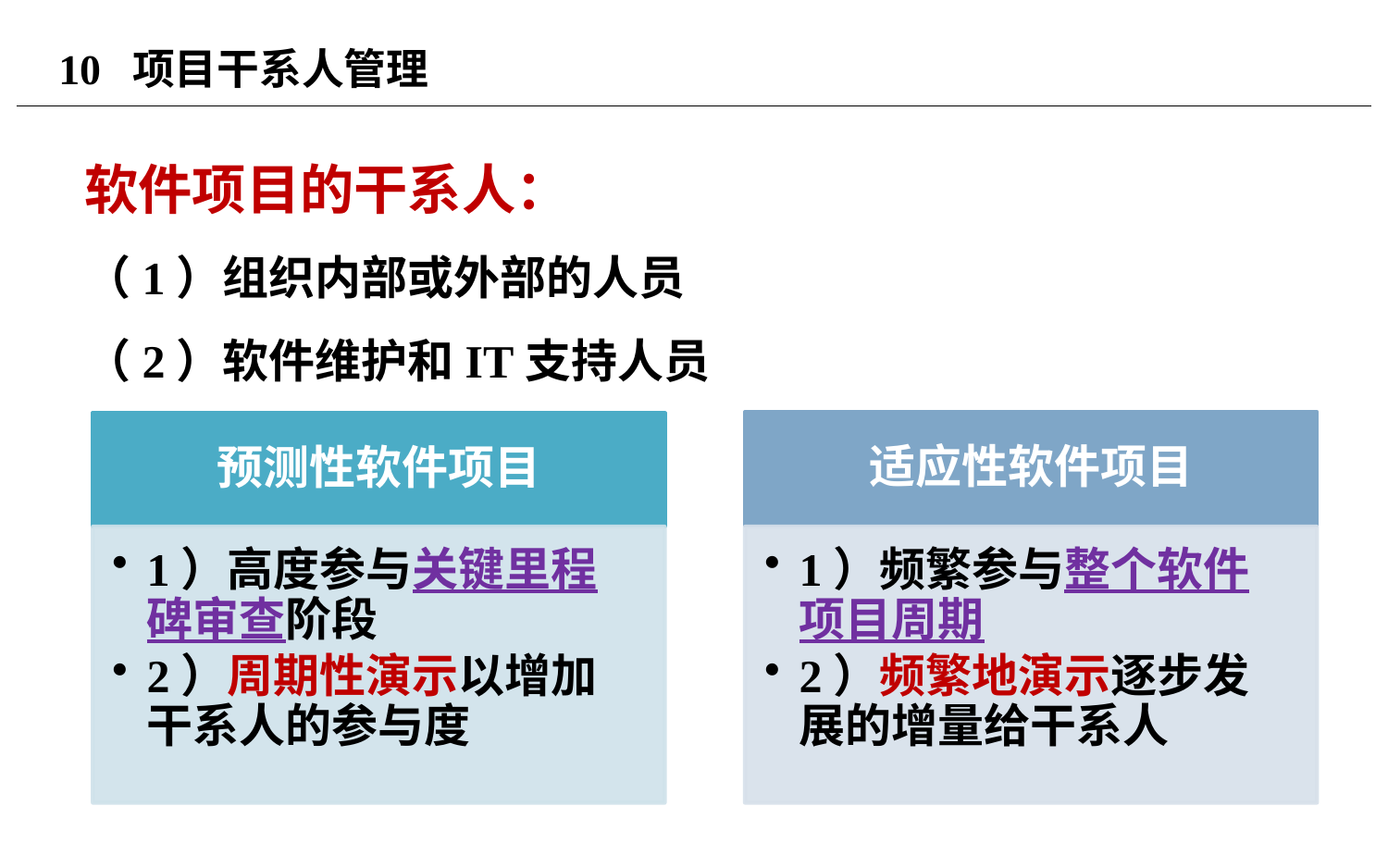

# 10  项目干系人管理
软件项目的干系人：
（1）组织内部或外部的人员
（2）软件维护和IT支持人员
预测性软件项目
1）高度参与关键里程碑审查阶段
2）周期性演示以增加干系人的参与度
适应性软件项目
1）频繁参与整个软件项目周期
2）频繁地演示逐步发展的增量给干系人